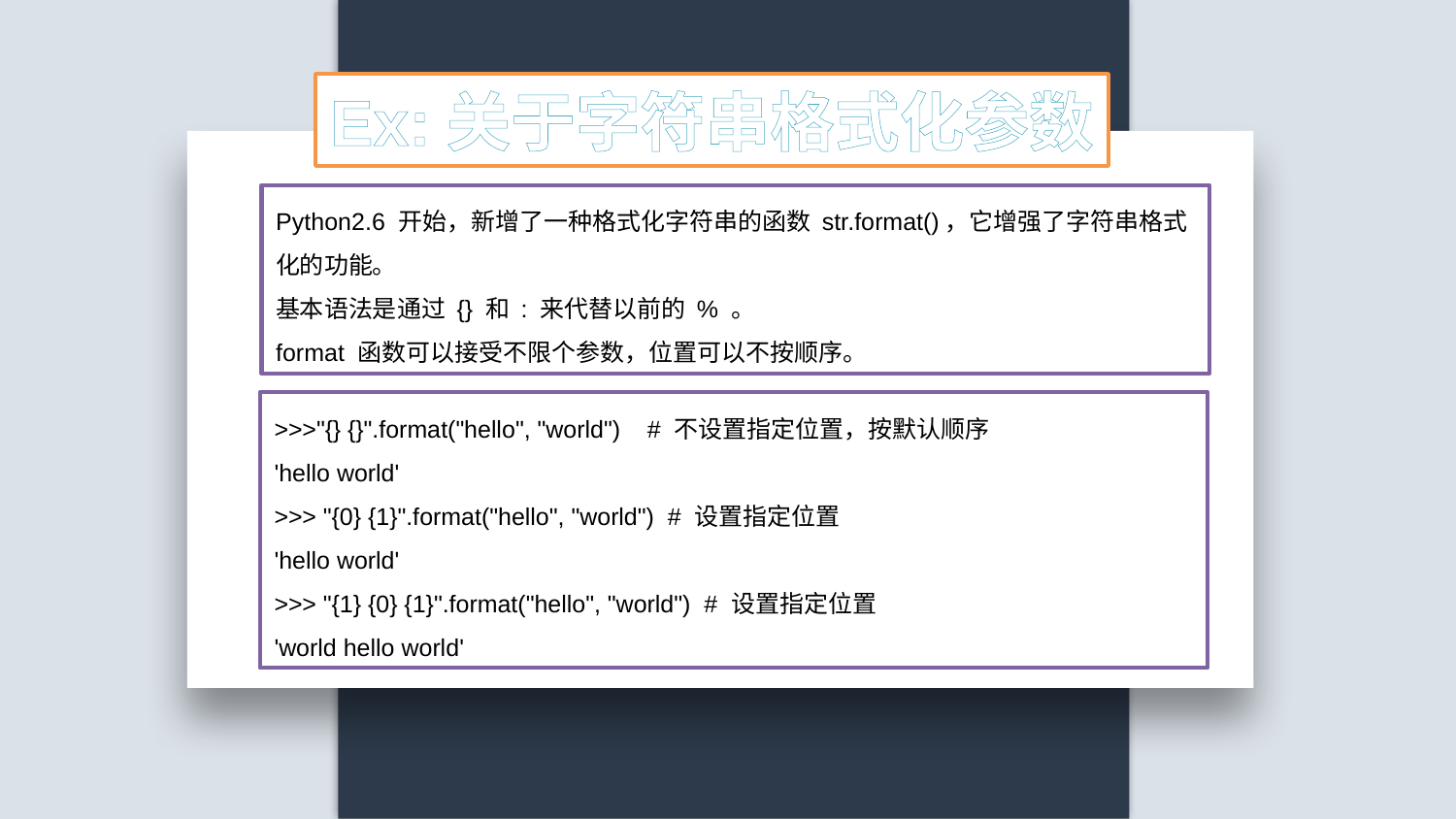

Ex:关于字符串格式化参数

Python2.6 开始，新增了一种格式化字符串的函数 str.format()，它增强了字符串格式化的功能。
基本语法是通过 {} 和 : 来代替以前的 % 。
format 函数可以接受不限个参数，位置可以不按顺序。
>>>"{} {}".format("hello", "world")    # 不设置指定位置，按默认顺序
'hello world'
>>> "{0} {1}".format("hello", "world")  # 设置指定位置
'hello world'
>>> "{1} {0} {1}".format("hello", "world")  # 设置指定位置
'world hello world'